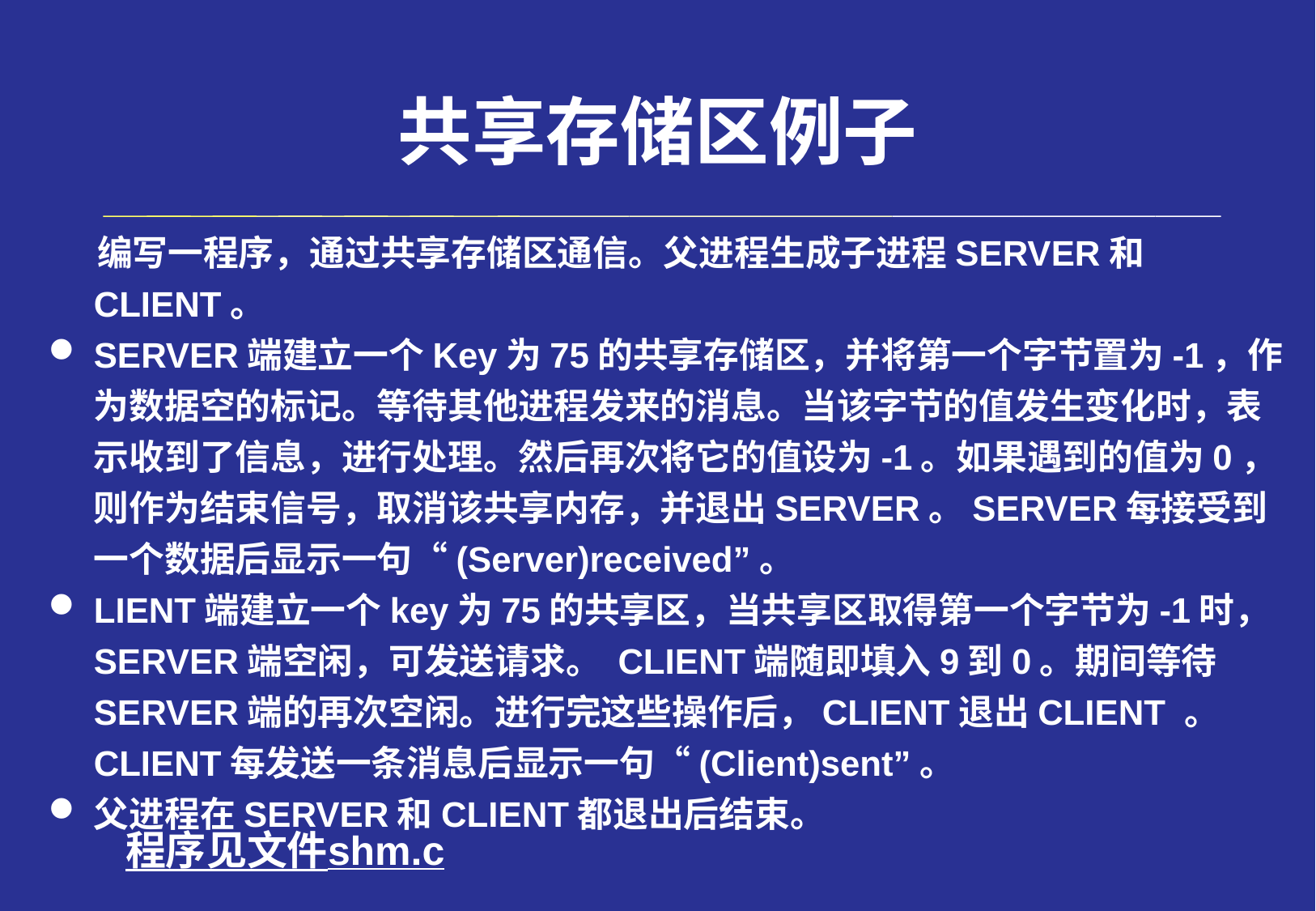

# 共享存储区例子
     编写一程序，通过共享存储区通信。父进程生成子进程SERVER和CLIENT。
SERVER端建立一个Key为75的共享存储区，并将第一个字节置为-1，作为数据空的标记。等待其他进程发来的消息。当该字节的值发生变化时，表示收到了信息，进行处理。然后再次将它的值设为-1。如果遇到的值为0，则作为结束信号，取消该共享内存，并退出SERVER。SERVER每接受到一个数据后显示一句“(Server)received”。
LIENT端建立一个key为75的共享区，当共享区取得第一个字节为-1时，SERVER端空闲，可发送请求。 CLIENT端随即填入9到0。期间等待SERVER端的再次空闲。进行完这些操作后，CLIENT退出CLIENT 。 CLIENT每发送一条消息后显示一句“(Client)sent”。
父进程在SERVER和CLIENT都退出后结束。
程序见文件shm.c